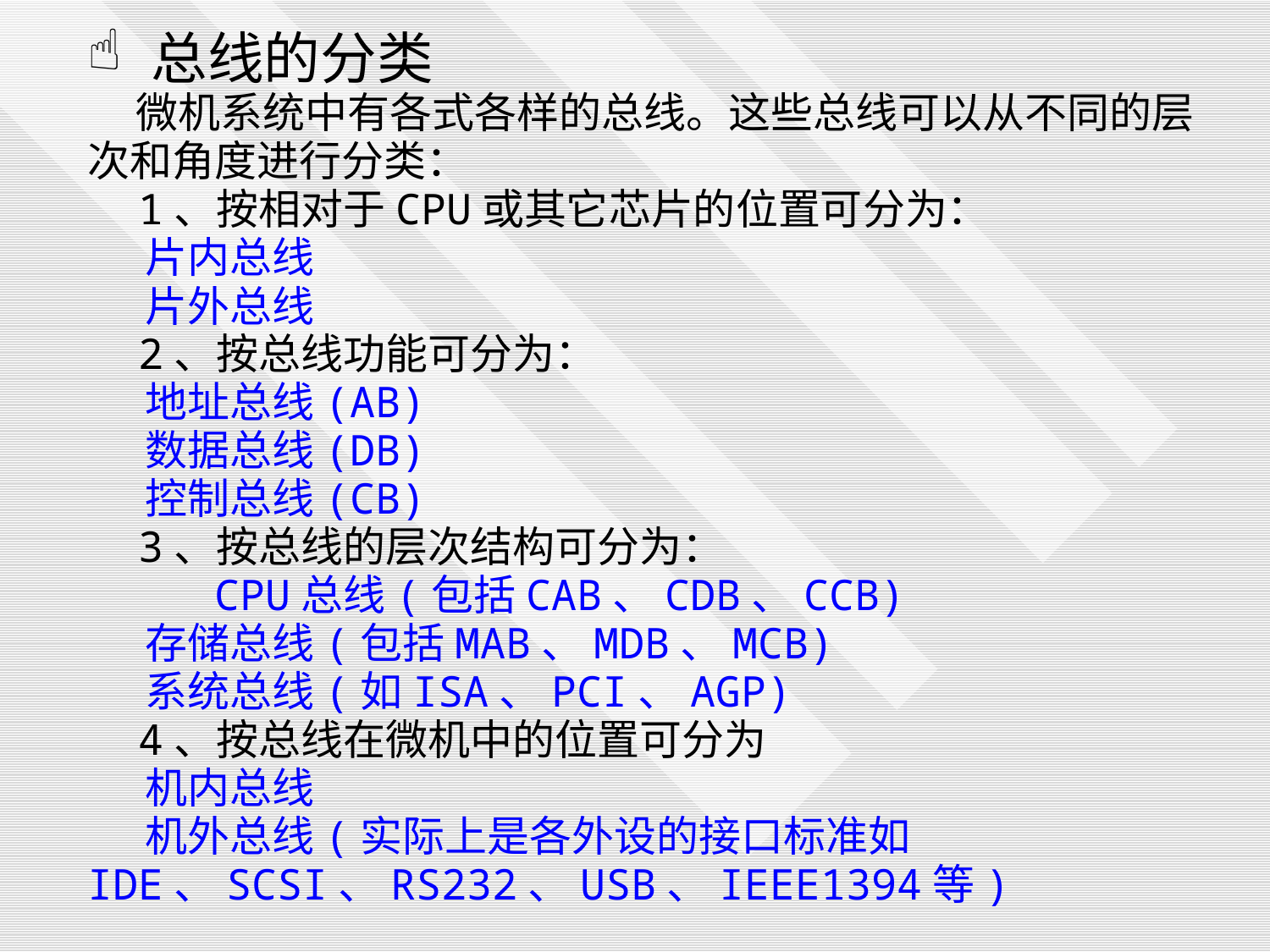

总线的分类
    微机系统中有各式各样的总线。这些总线可以从不同的层次和角度进行分类：
  1、按相对于CPU或其它芯片的位置可分为：
     片内总线
     片外总线
  2、按总线功能可分为：
     地址总线(AB)
     数据总线(DB)
     控制总线(CB)
  3、按总线的层次结构可分为：
     CPU总线(包括CAB、CDB、CCB)
     存储总线(包括MAB、MDB、MCB)
     系统总线(如ISA、PCI、AGP)
  4、按总线在微机中的位置可分为
     机内总线
     机外总线(实际上是各外设的接口标准如IDE、SCSI、RS232、USB、IEEE1394等)